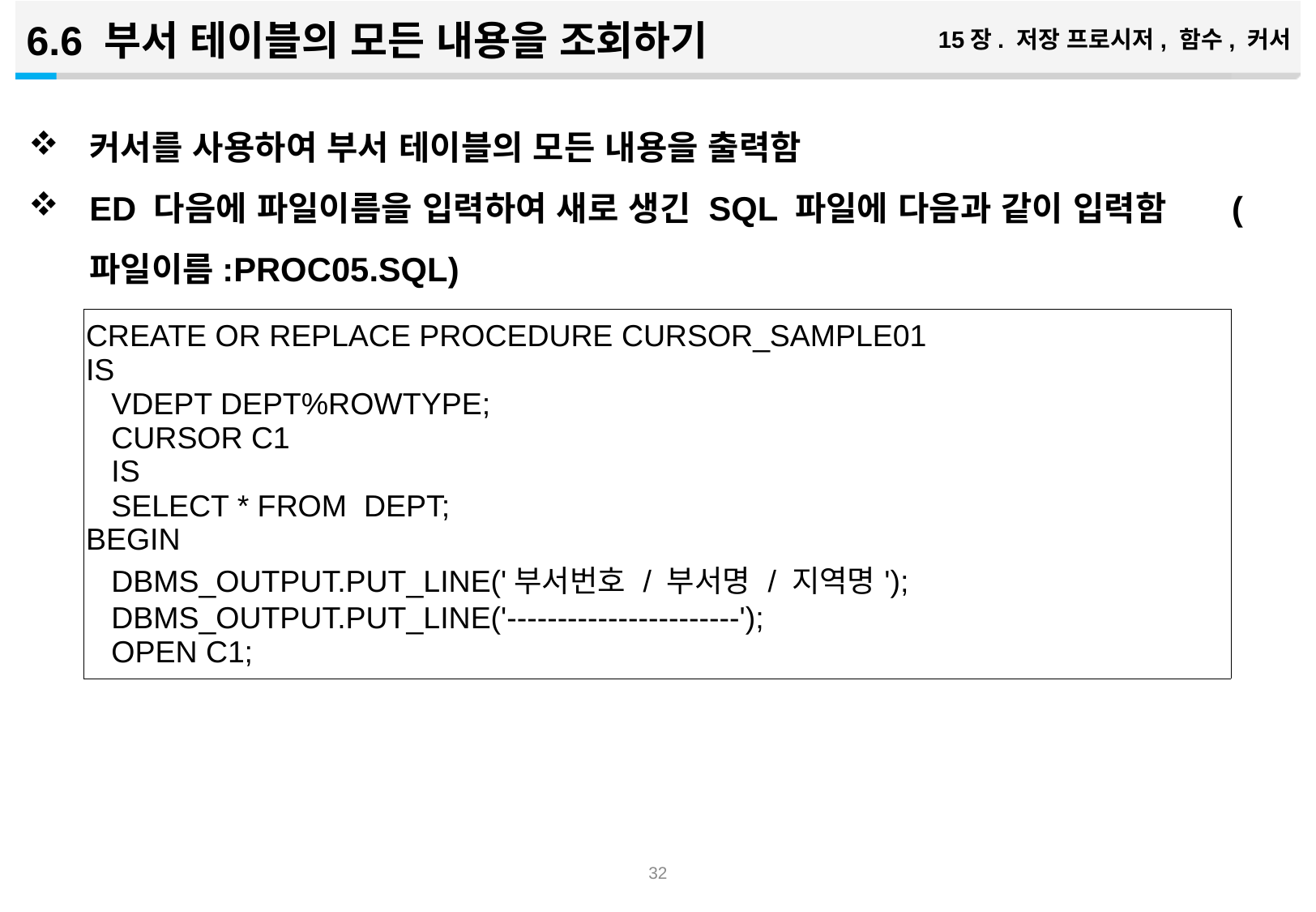

6.6 부서 테이블의 모든 내용을 조회하기
15장. 저장 프로시저, 함수, 커서
커서를 사용하여 부서 테이블의 모든 내용을 출력함
ED 다음에 파일이름을 입력하여 새로 생긴 SQL 파일에 다음과 같이 입력함      (파일이름:PROC05.SQL)

| CREATE OR REPLACE PROCEDURE CURSOR\_SAMPLE01 IS VDEPT DEPT%ROWTYPE; CURSOR C1 IS SELECT \* FROM DEPT; BEGIN DBMS\_OUTPUT.PUT\_LINE('부서번호 / 부서명 / 지역명'); DBMS\_OUTPUT.PUT\_LINE('-----------------------'); OPEN C1; |
| --- |
32